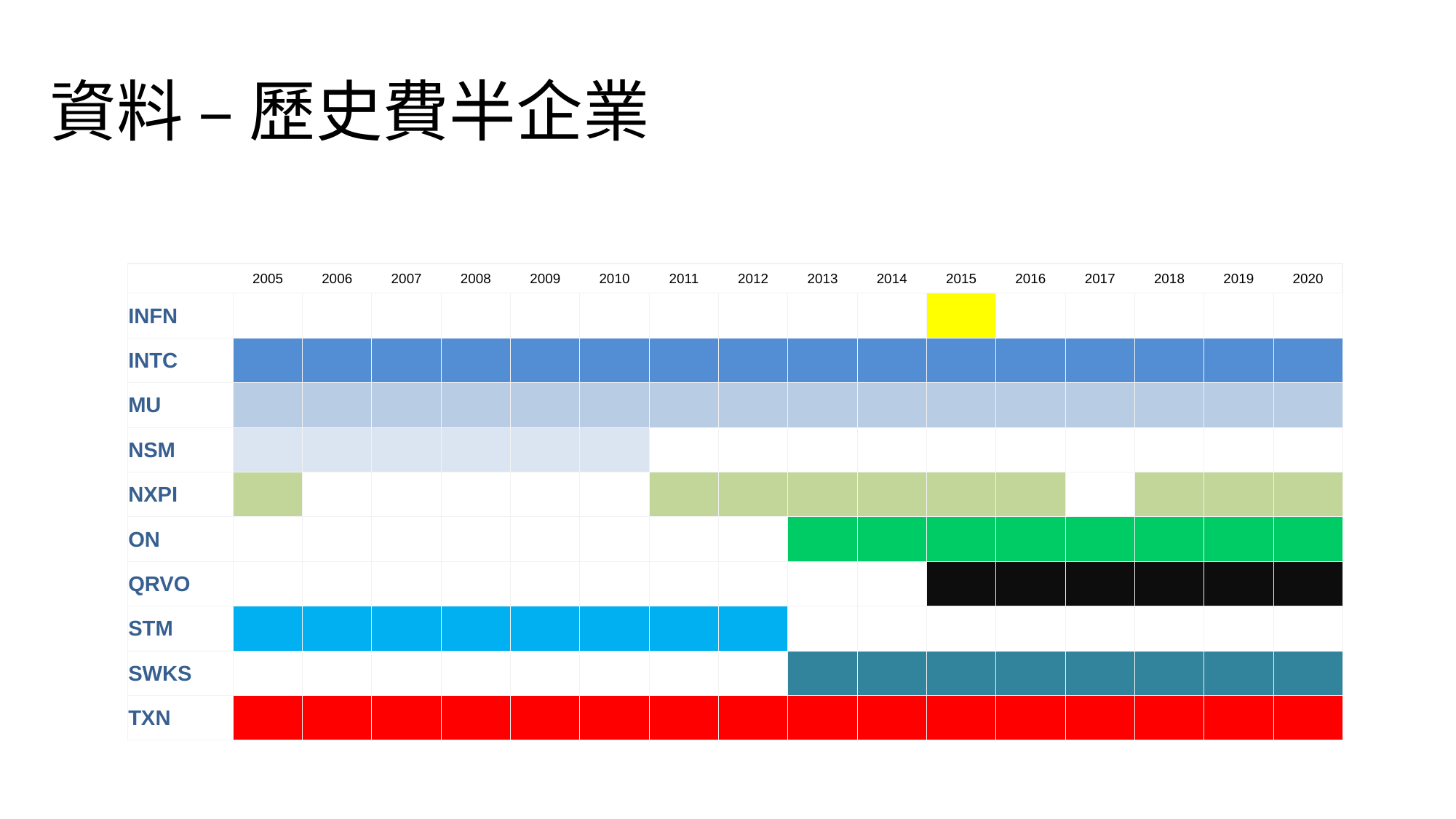

# 資料 – 歷史費半企業
|  | 2005 | 2006 | 2007 | 2008 | 2009 | 2010 | 2011 | 2012 | 2013 | 2014 | 2015 | 2016 | 2017 | 2018 | 2019 | 2020 |
| --- | --- | --- | --- | --- | --- | --- | --- | --- | --- | --- | --- | --- | --- | --- | --- | --- |
| INFN |  |  |  |  |  |  |  |  |  |  |  |  |  |  |  |  |
| INTC |  |  |  |  |  |  |  |  |  |  |  |  |  |  |  |  |
| MU |  |  |  |  |  |  |  |  |  |  |  |  |  |  |  |  |
| NSM |  |  |  |  |  |  |  |  |  |  |  |  |  |  |  |  |
| NXPI |  |  |  |  |  |  |  |  |  |  |  |  |  |  |  |  |
| ON |  |  |  |  |  |  |  |  |  |  |  |  |  |  |  |  |
| QRVO |  |  |  |  |  |  |  |  |  |  |  |  |  |  |  |  |
| STM |  |  |  |  |  |  |  |  |  |  |  |  |  |  |  |  |
| SWKS |  |  |  |  |  |  |  |  |  |  |  |  |  |  |  |  |
| TXN |  |  |  |  |  |  |  |  |  |  |  |  |  |  |  |  |